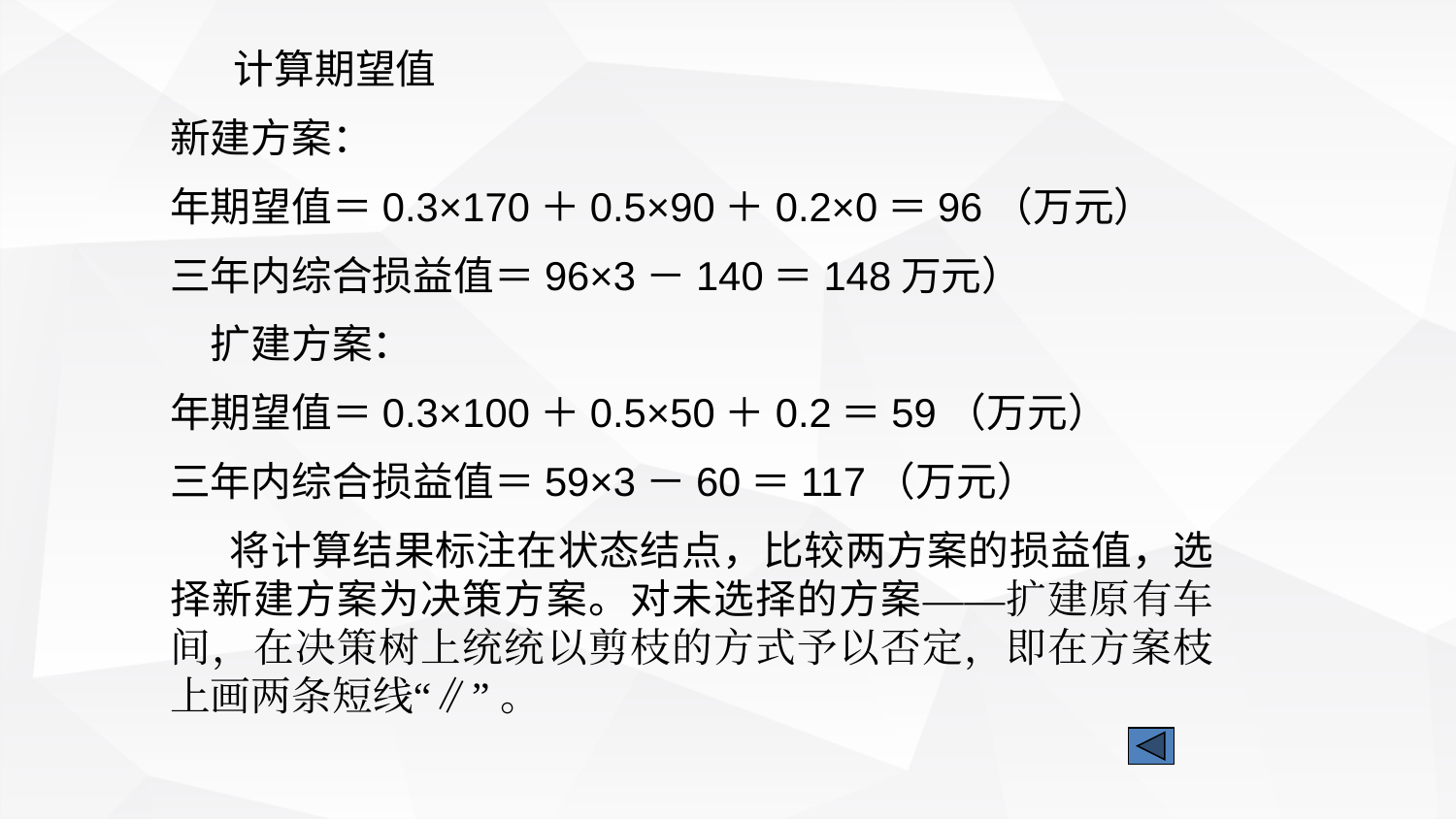

计算期望值
新建方案：
年期望值＝0.3×170＋0.5×90＋0.2×0＝96（万元）
三年内综合损益值＝96×3－140＝148万元）
　扩建方案：
年期望值＝0.3×100＋0.5×50＋0.2＝59（万元）
三年内综合损益值＝59×3－60＝117（万元）
　  将计算结果标注在状态结点，比较两方案的损益值，选择新建方案为决策方案。对未选择的方案——扩建原有车间，在决策树上统统以剪枝的方式予以否定，即在方案枝上画两条短线“∥” 。

43